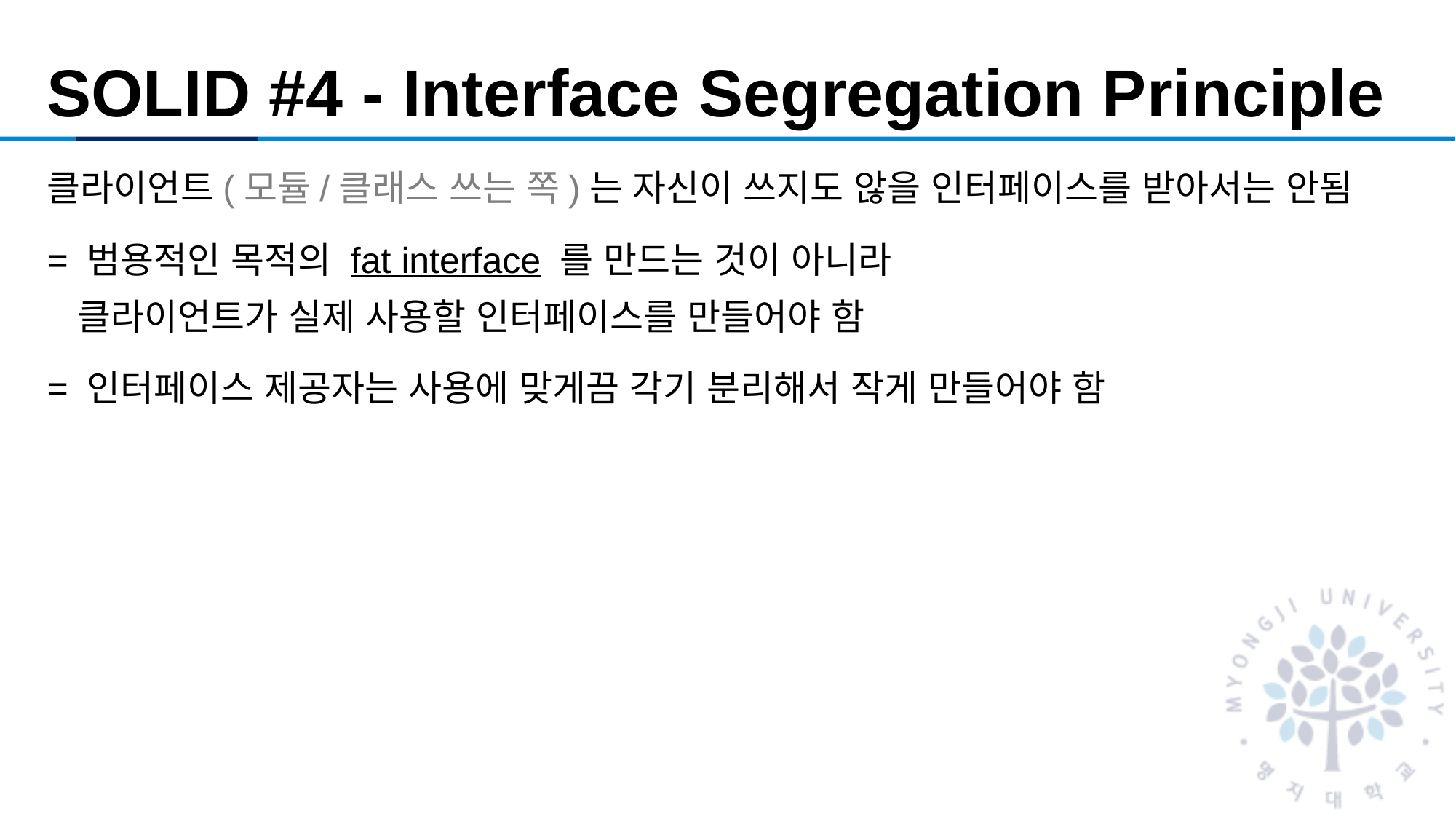

# SOLID #4 - Interface Segregation Principle
클라이언트(모듈/클래스 쓰는 쪽)는 자신이 쓰지도 않을 인터페이스를 받아서는 안됨
= 범용적인 목적의 fat interface 를 만드는 것이 아니라
   클라이언트가 실제 사용할 인터페이스를 만들어야 함
= 인터페이스 제공자는 사용에 맞게끔 각기 분리해서 작게 만들어야 함